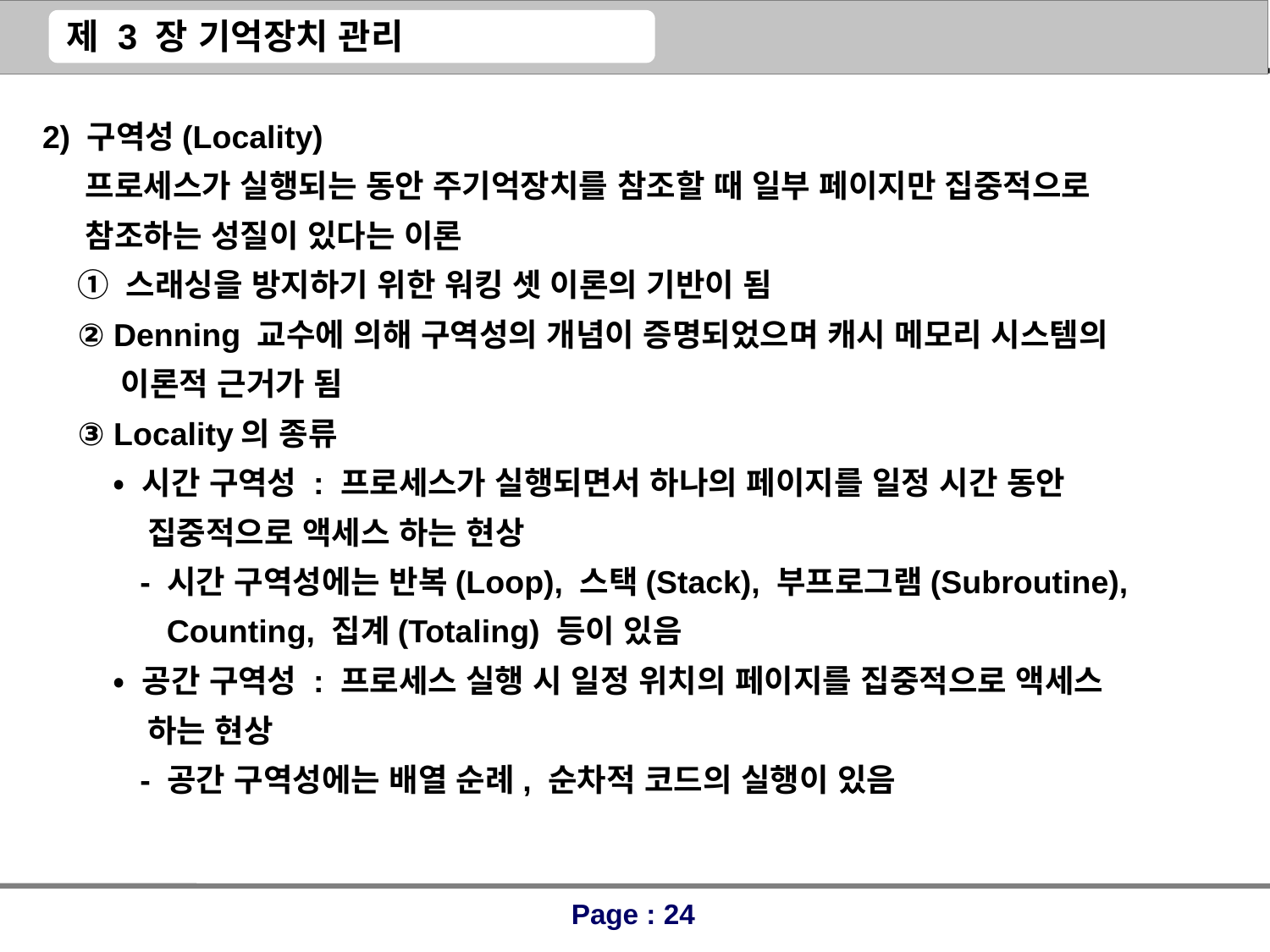

2) 구역성(Locality)
    프로세스가 실행되는 동안 주기억장치를 참조할 때 일부 페이지만 집중적으로
    참조하는 성질이 있다는 이론
    ① 스래싱을 방지하기 위한 워킹 셋 이론의 기반이 됨
    ② Denning 교수에 의해 구역성의 개념이 증명되었으며 캐시 메모리 시스템의
        이론적 근거가 됨
    ③ Locality의 종류
        • 시간 구역성 : 프로세스가 실행되면서 하나의 페이지를 일정 시간 동안
           집중적으로 액세스 하는 현상
           - 시간 구역성에는 반복(Loop), 스택(Stack), 부프로그램(Subroutine),
              Counting, 집계(Totaling) 등이 있음
        • 공간 구역성 : 프로세스 실행 시 일정 위치의 페이지를 집중적으로 액세스
           하는 현상
           - 공간 구역성에는 배열 순례, 순차적 코드의 실행이 있음
Page : 24